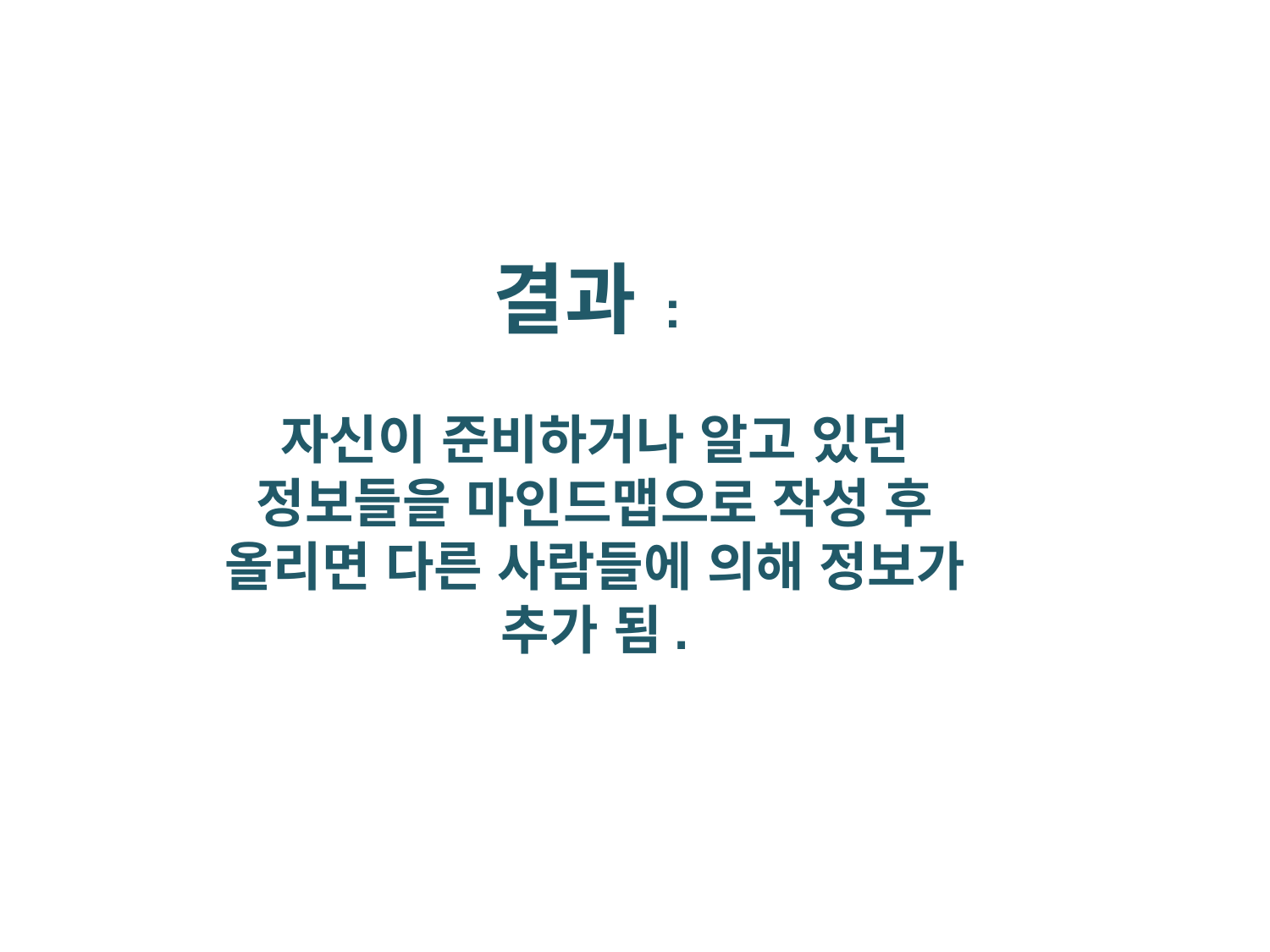

결과 :

자신이 준비하거나 알고 있던 정보들을 마인드맵으로 작성 후 올리면 다른 사람들에 의해 정보가 추가 됨.